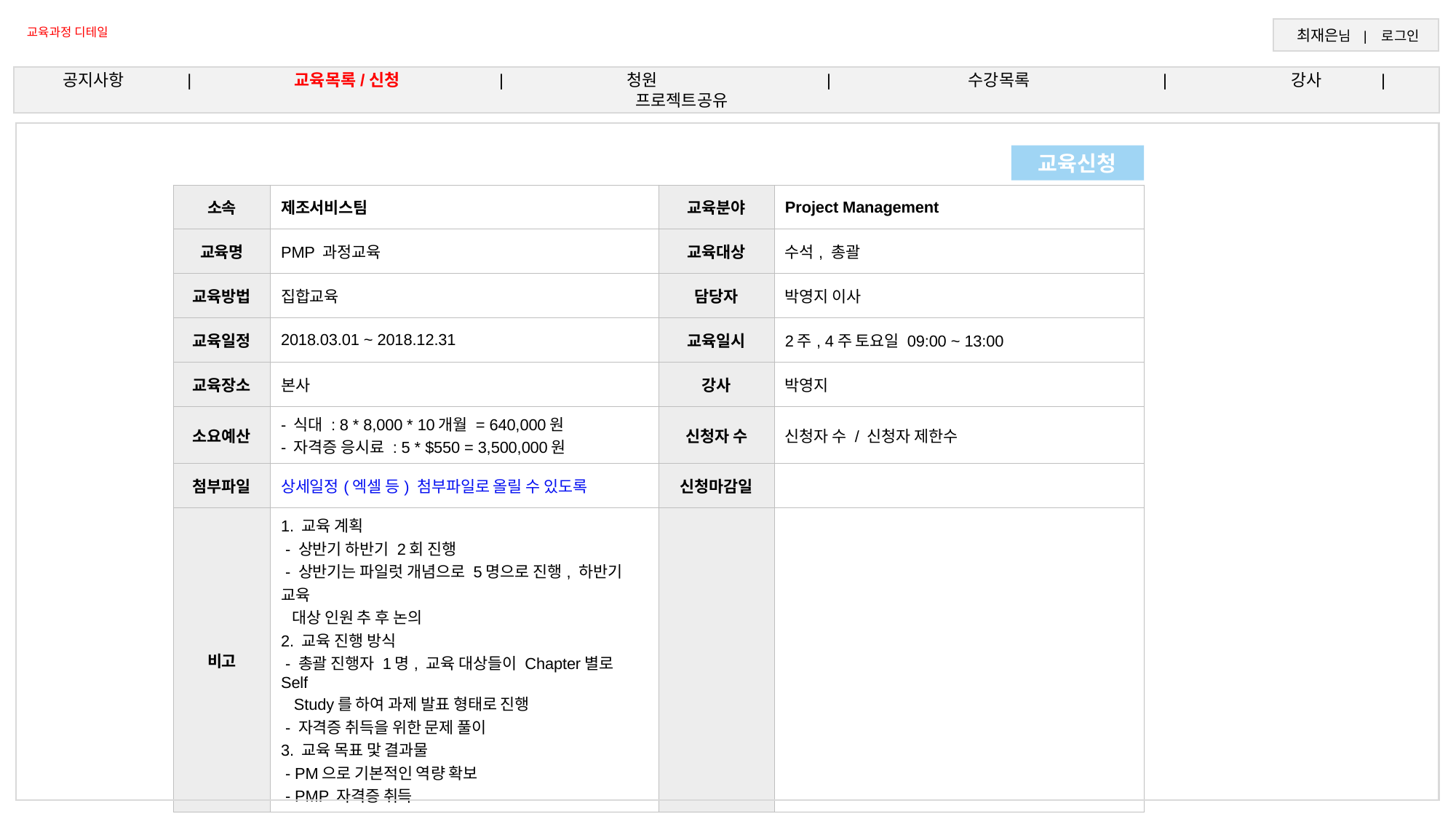

교육과정 디테일
 최재은님   |   로그인
공지사항	   | 	  교육목록/신청 	| 	   청원 		| 	      수강목록		 | 	     강사  	 | 	    프로젝트공유

교육신청
| 소속 | 제조서비스팀 | 교육분야 | Project Management |
| --- | --- | --- | --- |
| 교육명 | PMP 과정교육 | 교육대상 | 수석, 총괄 |
| 교육방법 | 집합교육 | 담당자 | 박영지 이사 |
| 교육일정 | 2018.03.01 ~ 2018.12.31 | 교육일시 | 2주, 4주 토요일 09:00 ~ 13:00 |
| 교육장소 | 본사 | 강사 | 박영지 |
| 소요예산 | - 식대 : 8 \* 8,000 \* 10개월 = 640,000원 - 자격증 응시료 : 5 \* $550 = 3,500,000원 | 신청자 수 | 신청자 수 / 신청자 제한수 |
| 첨부파일 | 상세일정(엑셀 등) 첨부파일로 올릴 수 있도록 | 신청마감일 |  |
| 비고 | 1. 교육 계획 - 상반기 하반기 2회 진행 - 상반기는 파일럿 개념으로 5명으로 진행, 하반기 교육 대상 인원 추 후 논의 2. 교육 진행 방식 - 총괄 진행자 1명, 교육 대상들이 Chapter별로 Self Study를 하여 과제 발표 형태로 진행 - 자격증 취득을 위한 문제 풀이 3. 교육 목표 맟 결과물 - PM으로 기본적인 역량 확보 - PMP 자격증 취득 |  |  |